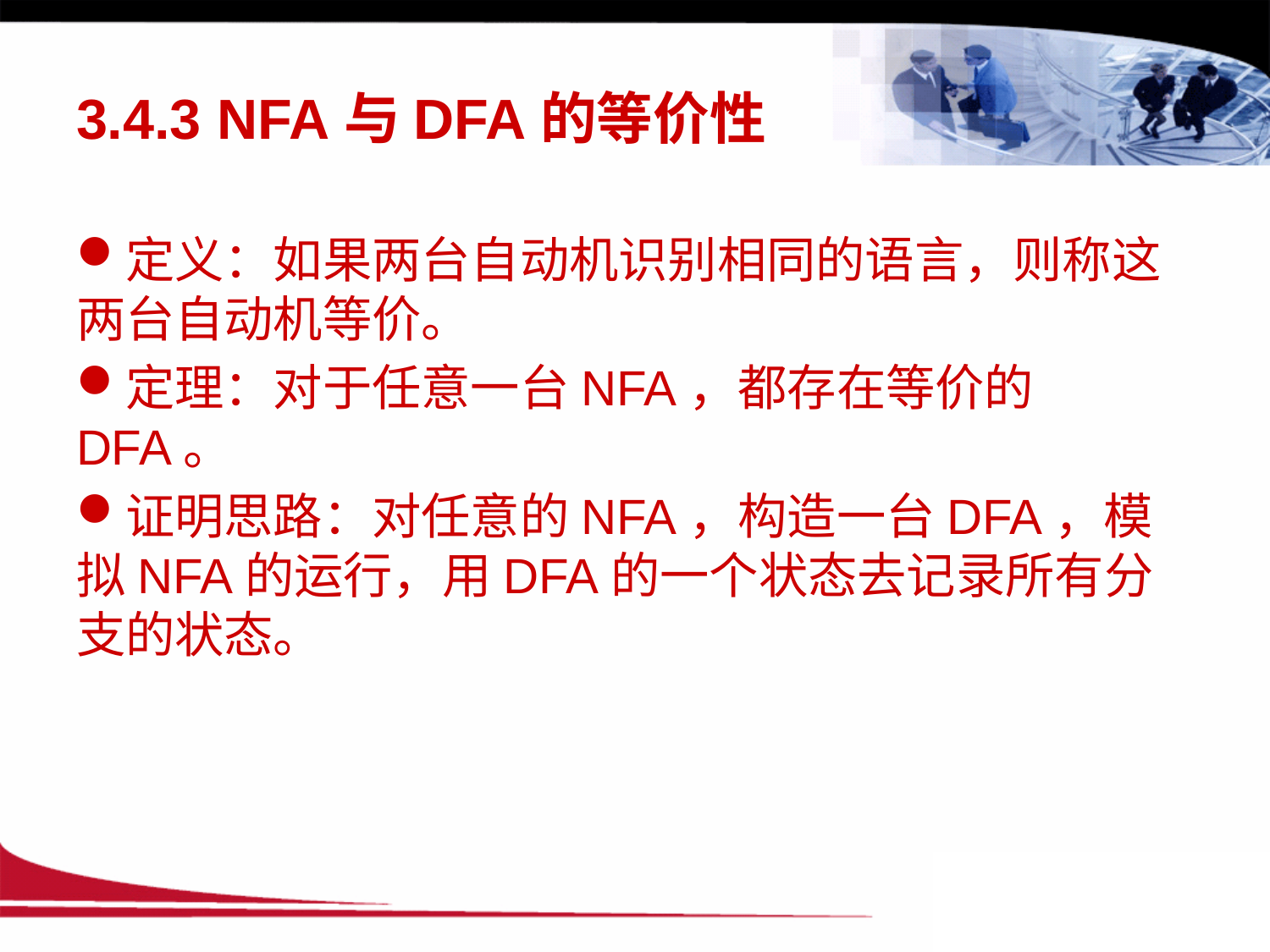

# 3.4.3 NFA与DFA的等价性
定义：如果两台自动机识别相同的语言，则称这两台自动机等价。
定理：对于任意一台NFA，都存在等价的DFA。
证明思路：对任意的NFA，构造一台DFA，模拟NFA的运行，用DFA的一个状态去记录所有分支的状态。